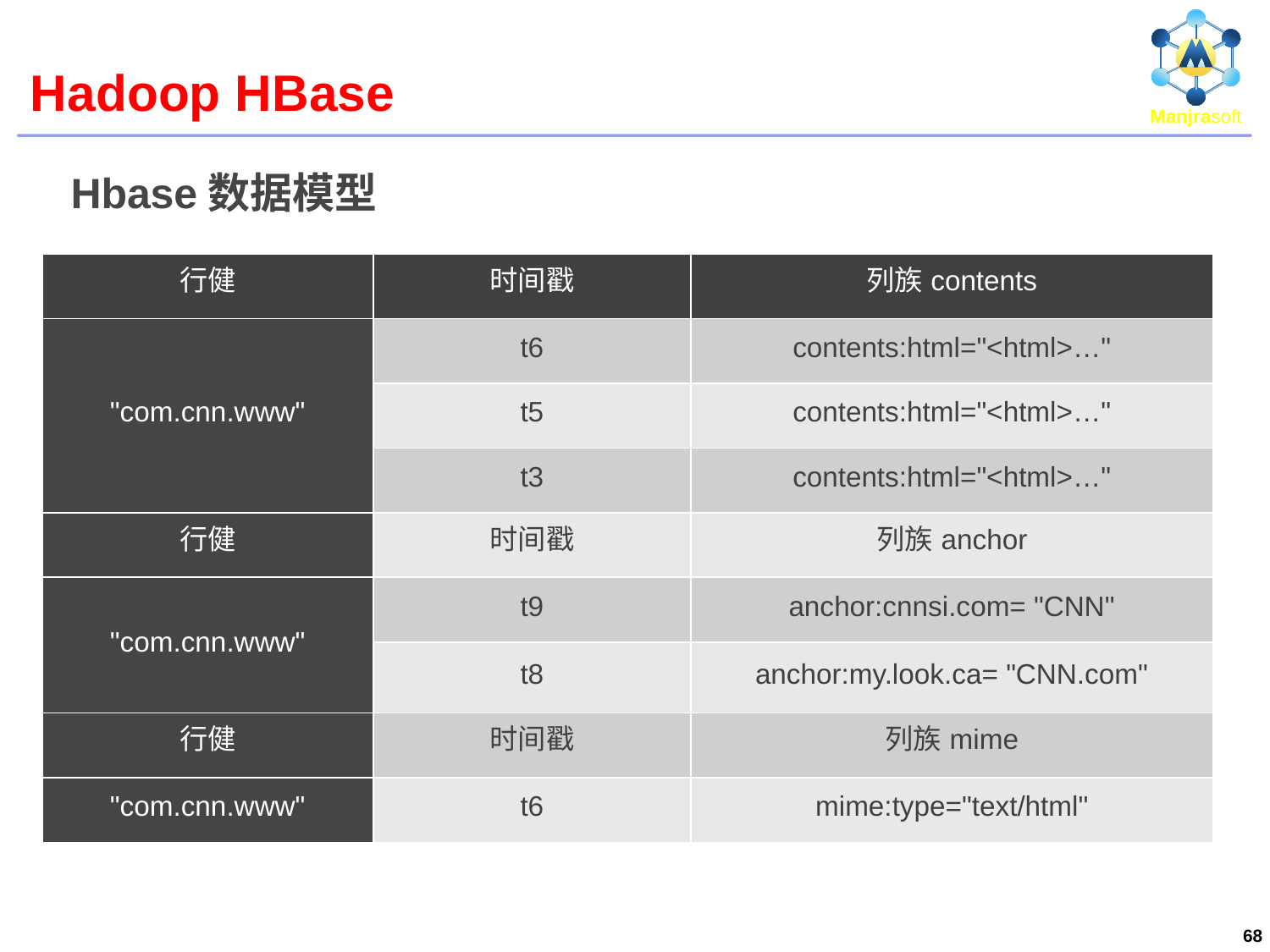

# Hadoop HBase
Hbase数据模型
| 行健 | 时间戳 | 列族contents |
| --- | --- | --- |
| "com.cnn.www" | t6 | contents:html="<html>…" |
|  | t5 | contents:html="<html>…" |
|  | t3 | contents:html="<html>…" |
| 行健 | 时间戳 | 列族anchor |
| "com.cnn.www" | t9 | anchor:cnnsi.com= "CNN" |
|  | t8 | anchor:my.look.ca= "CNN.com" |
| 行健 | 时间戳 | 列族mime |
| "com.cnn.www" | t6 | mime:type="text/html" |
68